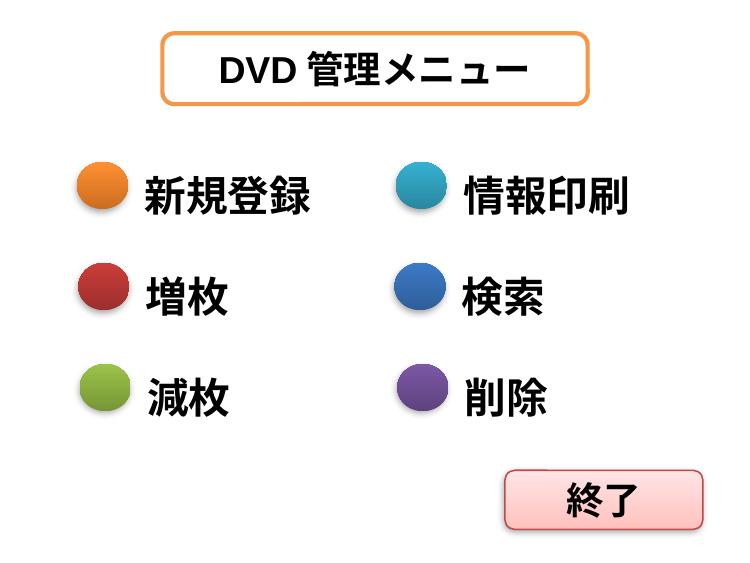

DVD管理メニュー

新規登録

情報印刷

増枚

検索

減枚

削除
終了